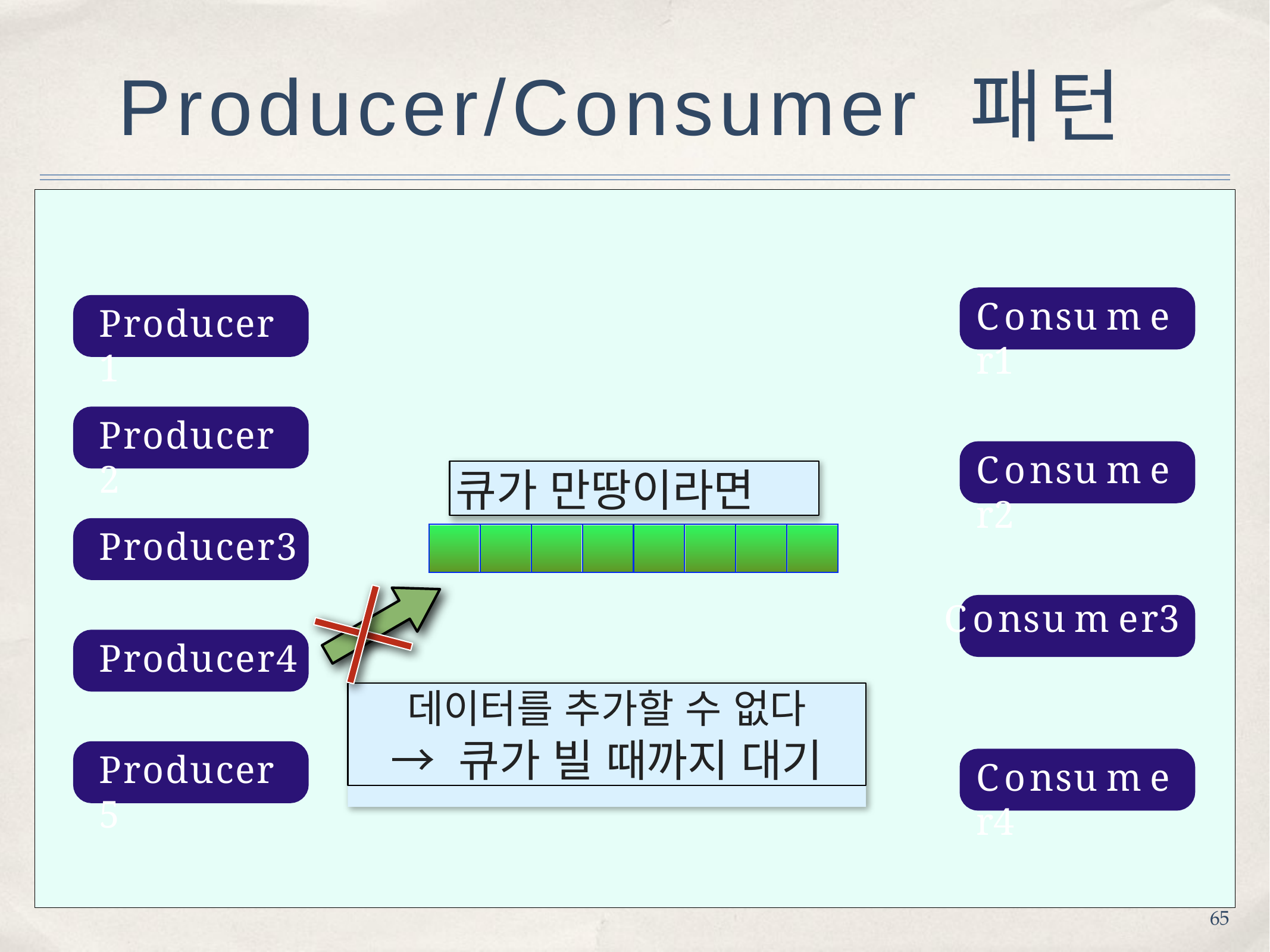

# Producer/Consumer 패턴

Consumer1

Producer1

Producer2

Consumer2
큐가 만땅이라면

Producer3
Consumer3
Producer4

데이터를 추가할 수 없다
→ 큐가 빌 때까지 대기

Producer5

Consumer4
65